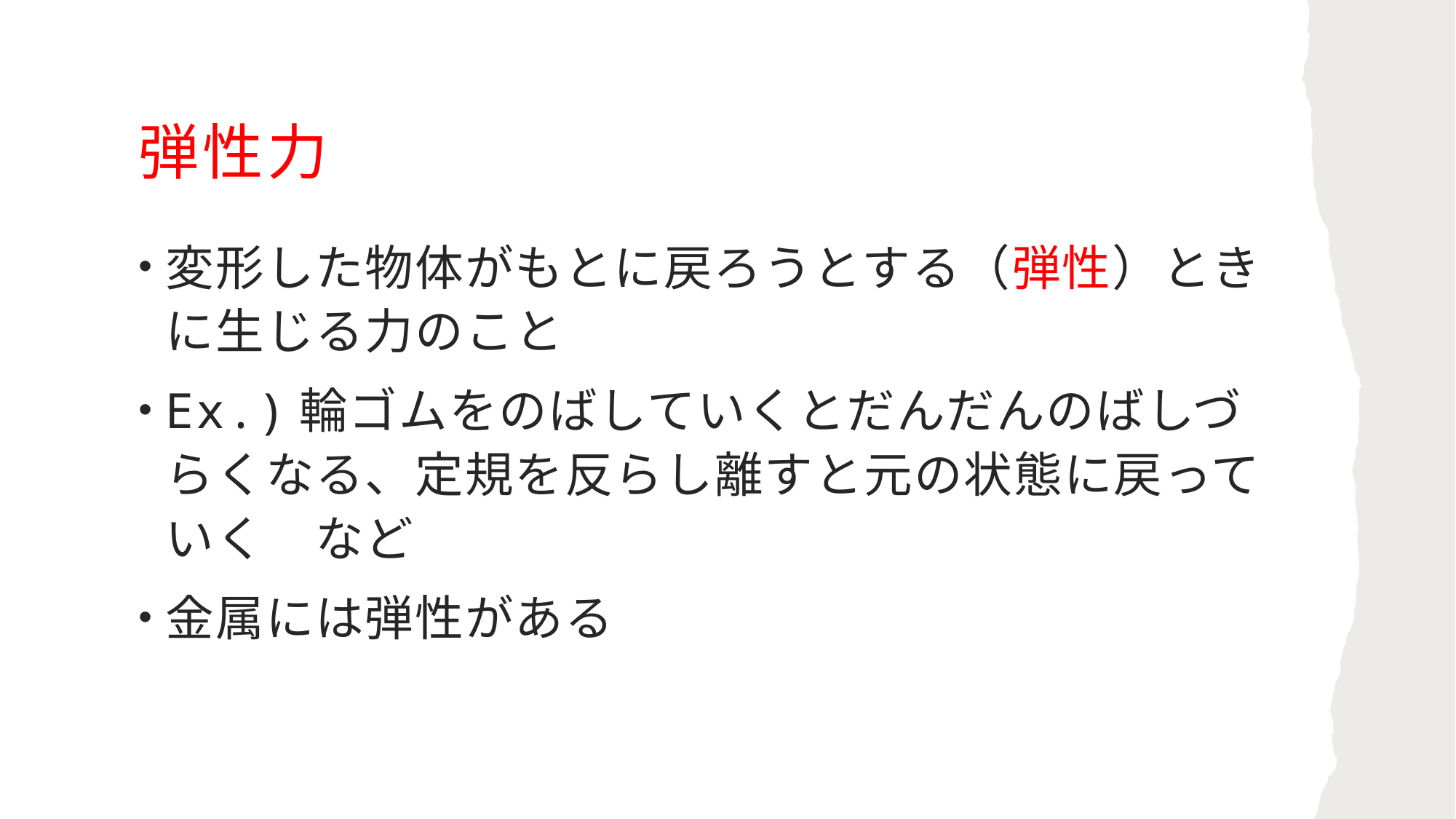

# 弾性力
変形した物体がもとに戻ろうとする（弾性）ときに生じる力のこと
Ex.)輪ゴムをのばしていくとだんだんのばしづらくなる、定規を反らし離すと元の状態に戻っていく　など
金属には弾性がある